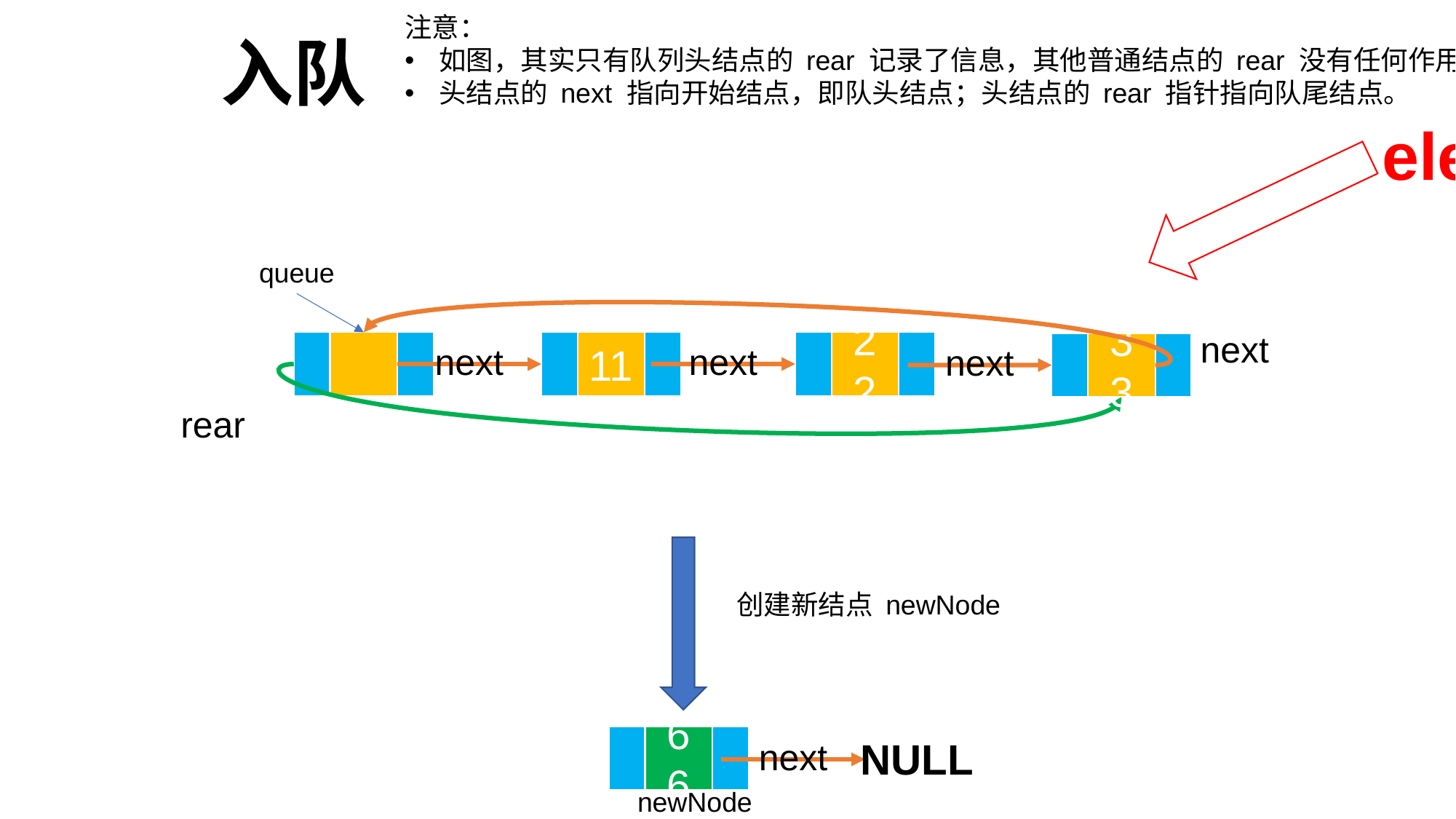

注意：
如图，其实只有队列头结点的 rear 记录了信息，其他普通结点的 rear 没有任何作用。
头结点的 next 指向开始结点，即队头结点；头结点的 rear 指针指向队尾结点。
入队
ele=66

queue
next

11

22

next
next

33

next
rear

创建新结点 newNode

66

NULL
next
newNode

将新结点入队
queue
next

11

22

next
next

33

next
rear

66

NULL
next
newNode

①newNode->next=queue->rear->next
虚线表示已经断开的连接线
queue
next

11

22

next
next

33

next
②queue->rear->next=newNode
rear

66

NULL
next
newNode
③queue->rear=newNode